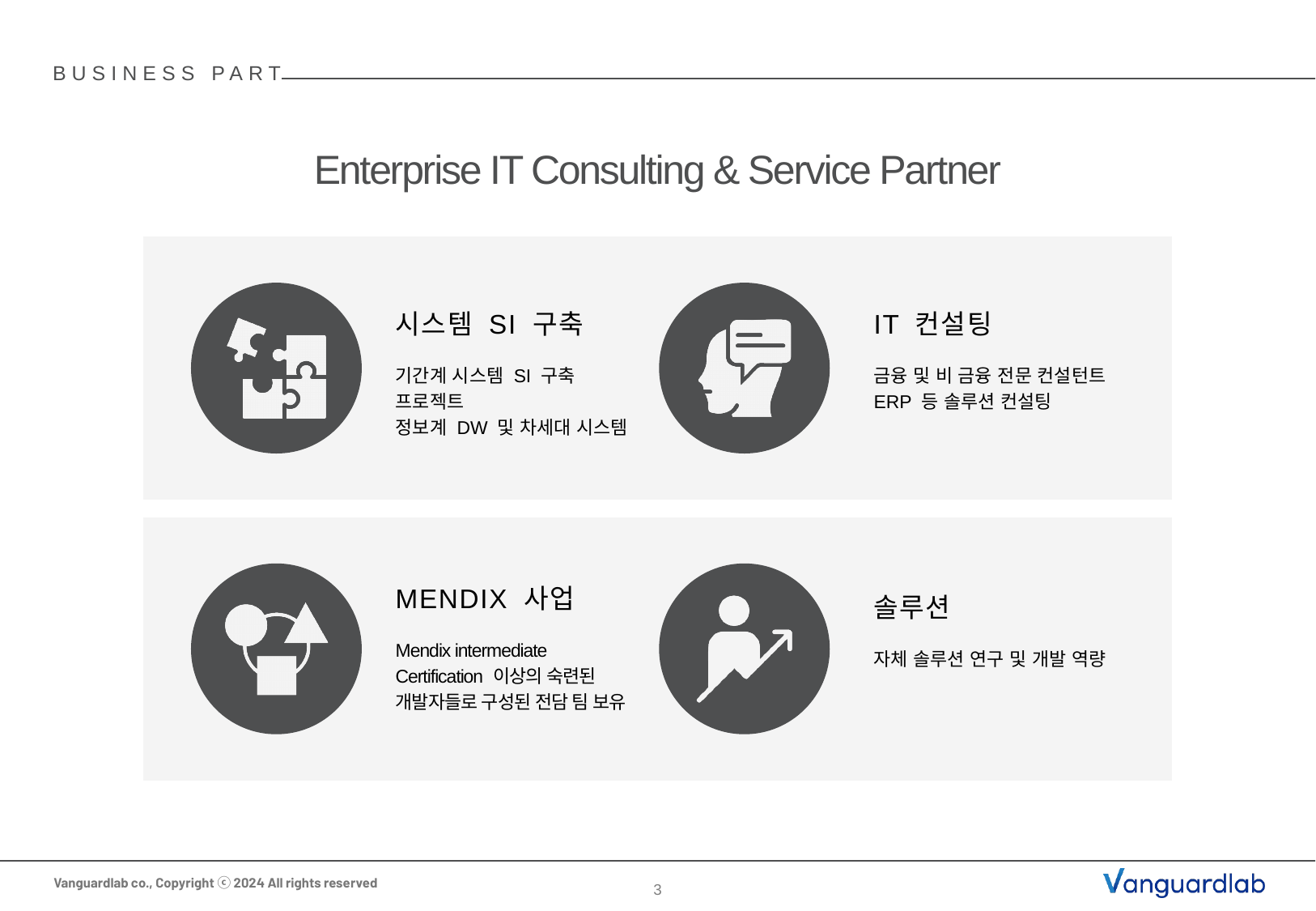

# BUSINESS PART
Enterprise IT Consulting & Service Partner

시스템 SI 구축
IT 컨설팅
기간계 시스템 SI 구축 프로젝트
정보계 DW 및 차세대 시스템
금융 및 비 금융 전문 컨설턴트
ERP 등 솔루션 컨설팅

MENDIX 사업
솔루션
Mendix intermediate Certification 이상의 숙련된 개발자들로 구성된 전담 팀 보유
자체 솔루션 연구 및 개발 역량